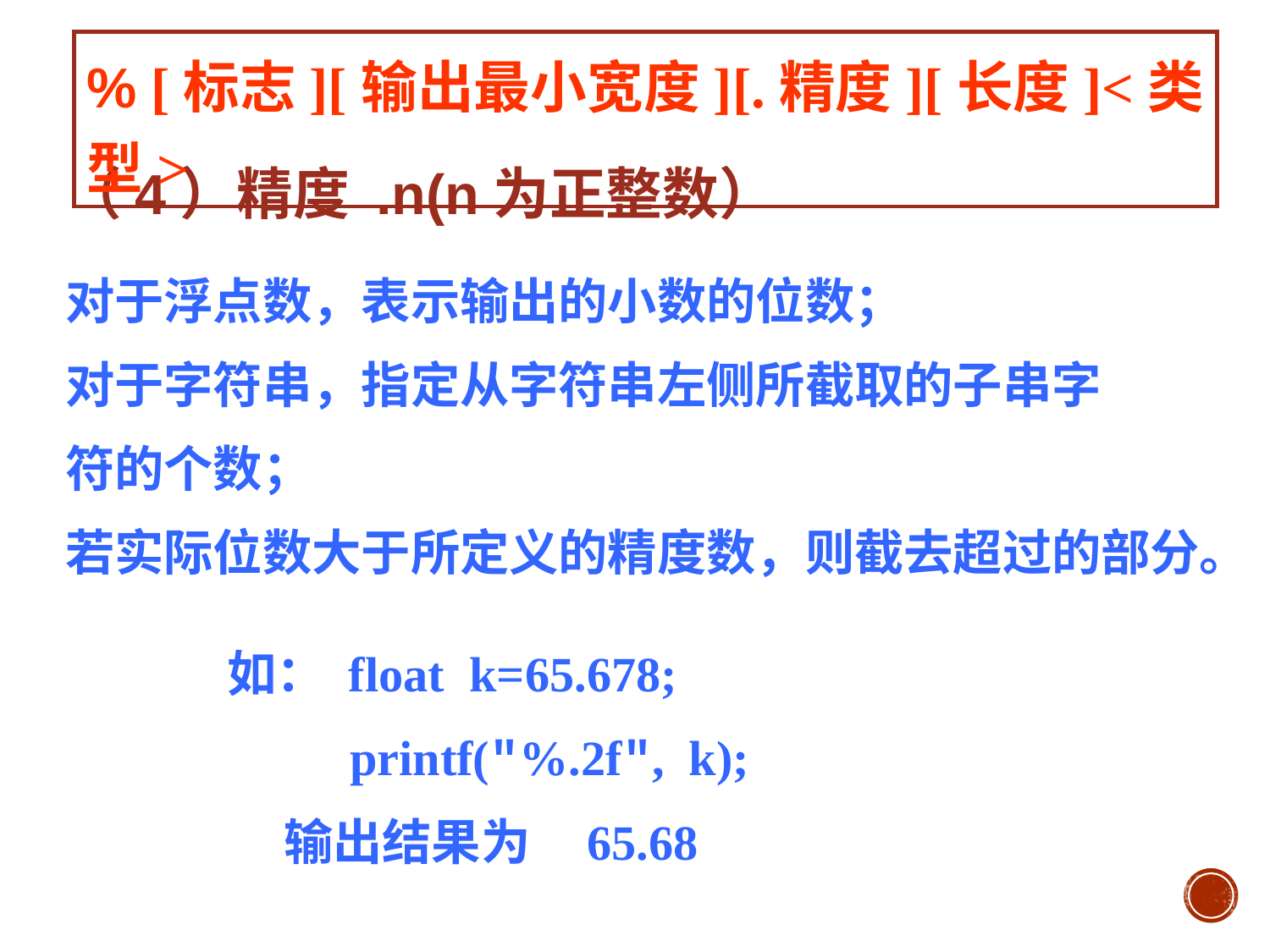

% [标志][输出最小宽度][.精度][长度]<类型>
（4）精度 .n(n为正整数）
对于浮点数，表示输出的小数的位数；
对于字符串，指定从字符串左侧所截取的子串字
符的个数；
若实际位数大于所定义的精度数，则截去超过的部分。
如： float  k=65.678;
          printf("%.2f",  k);
    输出结果为    65.68